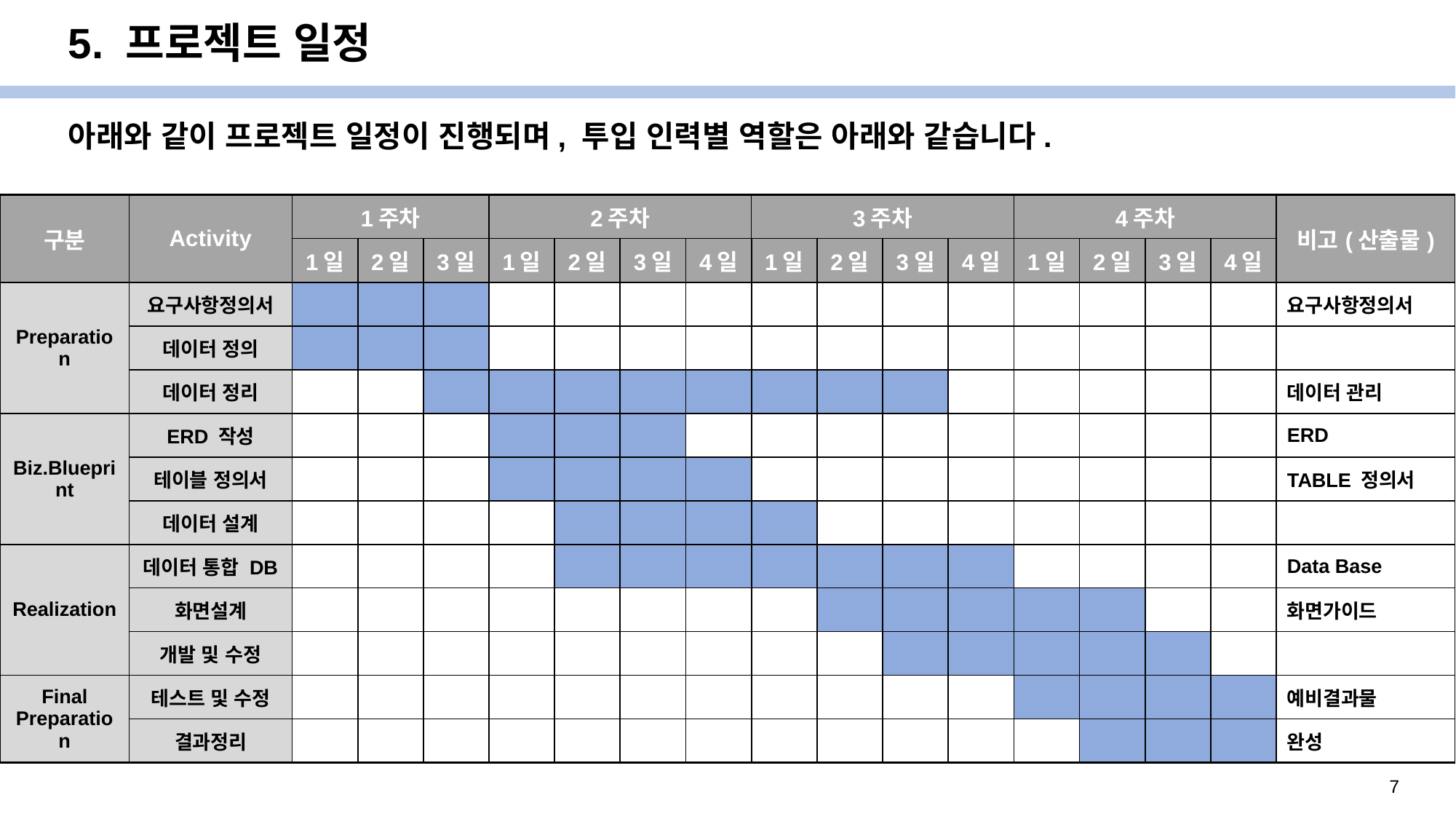

# 5. 프로젝트 일정
아래와 같이 프로젝트 일정이 진행되며, 투입 인력별 역할은 아래와 같습니다.
| 구분 | Activity | 1주차 |  |  | 2주차 |  |  |  | 3주차 |  |  |  | 4주차 |  |  |  | 비고(산출물) |
| --- | --- | --- | --- | --- | --- | --- | --- | --- | --- | --- | --- | --- | --- | --- | --- | --- | --- |
|  |  | 1일 | 2일 | 3일 | 1일 | 2일 | 3일 | 4일 | 1일 | 2일 | 3일 | 4일 | 1일 | 2일 | 3일 | 4일 |  |
| Preparation | 요구사항정의서 |  |  |  |  |  |  |  |  |  |  |  |  |  |  |  | 요구사항정의서 |
|  | 데이터 정의 |  |  |  |  |  |  |  |  |  |  |  |  |  |  |  |  |
|  | 데이터 정리 |  |  |  |  |  |  |  |  |  |  |  |  |  |  |  | 데이터 관리 |
| Biz.Blueprint | ERD 작성 |  |  |  |  |  |  |  |  |  |  |  |  |  |  |  | ERD |
|  | 테이블 정의서 |  |  |  |  |  |  |  |  |  |  |  |  |  |  |  | TABLE 정의서 |
|  | 데이터 설계 |  |  |  |  |  |  |  |  |  |  |  |  |  |  |  |  |
| Realization | 데이터 통합 DB |  |  |  |  |  |  |  |  |  |  |  |  |  |  |  | Data Base |
|  | 화면설계 |  |  |  |  |  |  |  |  |  |  |  |  |  |  |  | 화면가이드 |
|  | 개발 및 수정 |  |  |  |  |  |  |  |  |  |  |  |  |  |  |  |  |
| Final Preparation | 테스트 및 수정 |  |  |  |  |  |  |  |  |  |  |  |  |  |  |  | 예비결과물 |
|  | 결과정리 |  |  |  |  |  |  |  |  |  |  |  |  |  |  |  | 완성 |